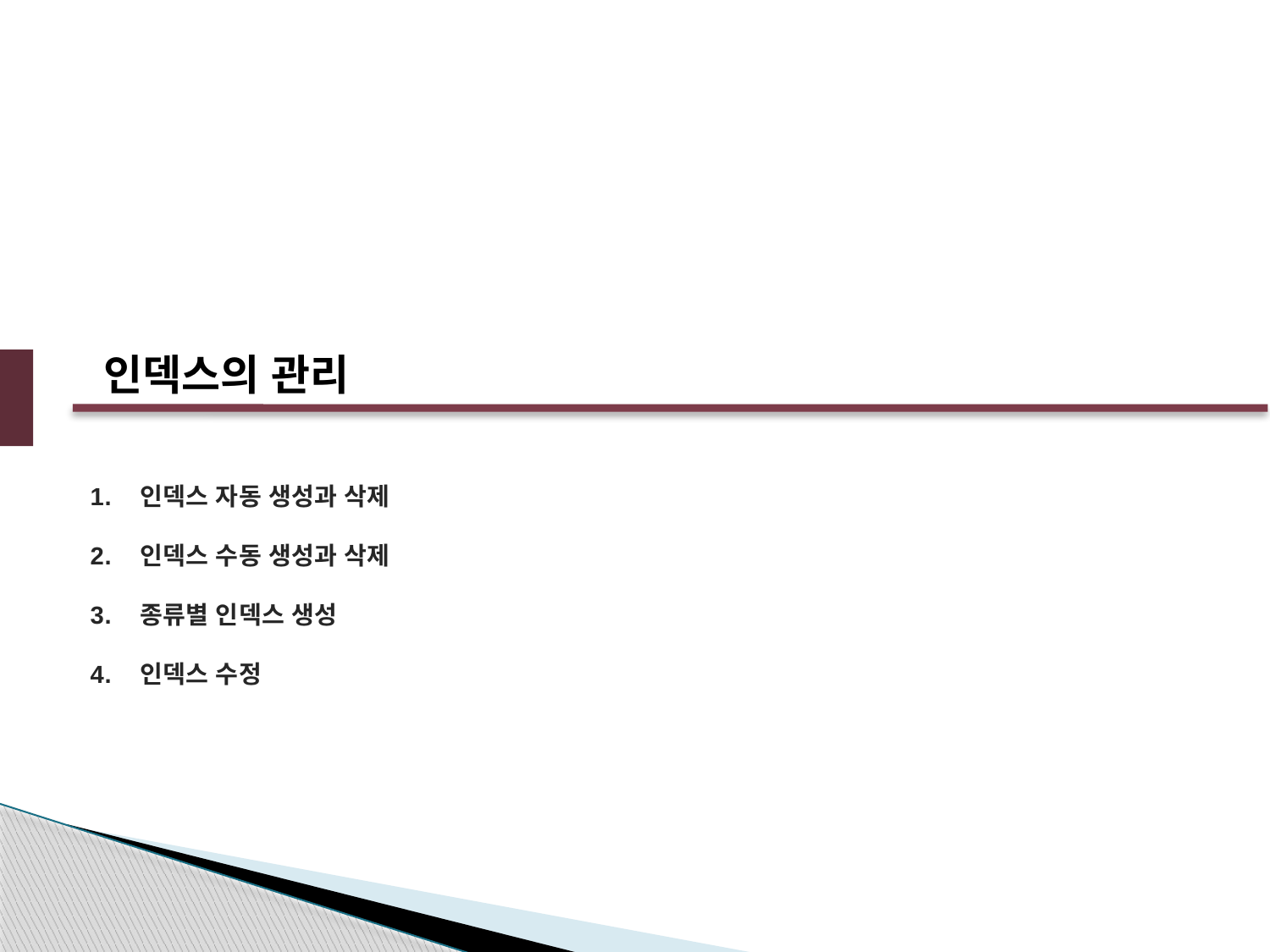

인덱스의 관리

인덱스 자동 생성과 삭제
인덱스 수동 생성과 삭제
종류별 인덱스 생성
인덱스 수정